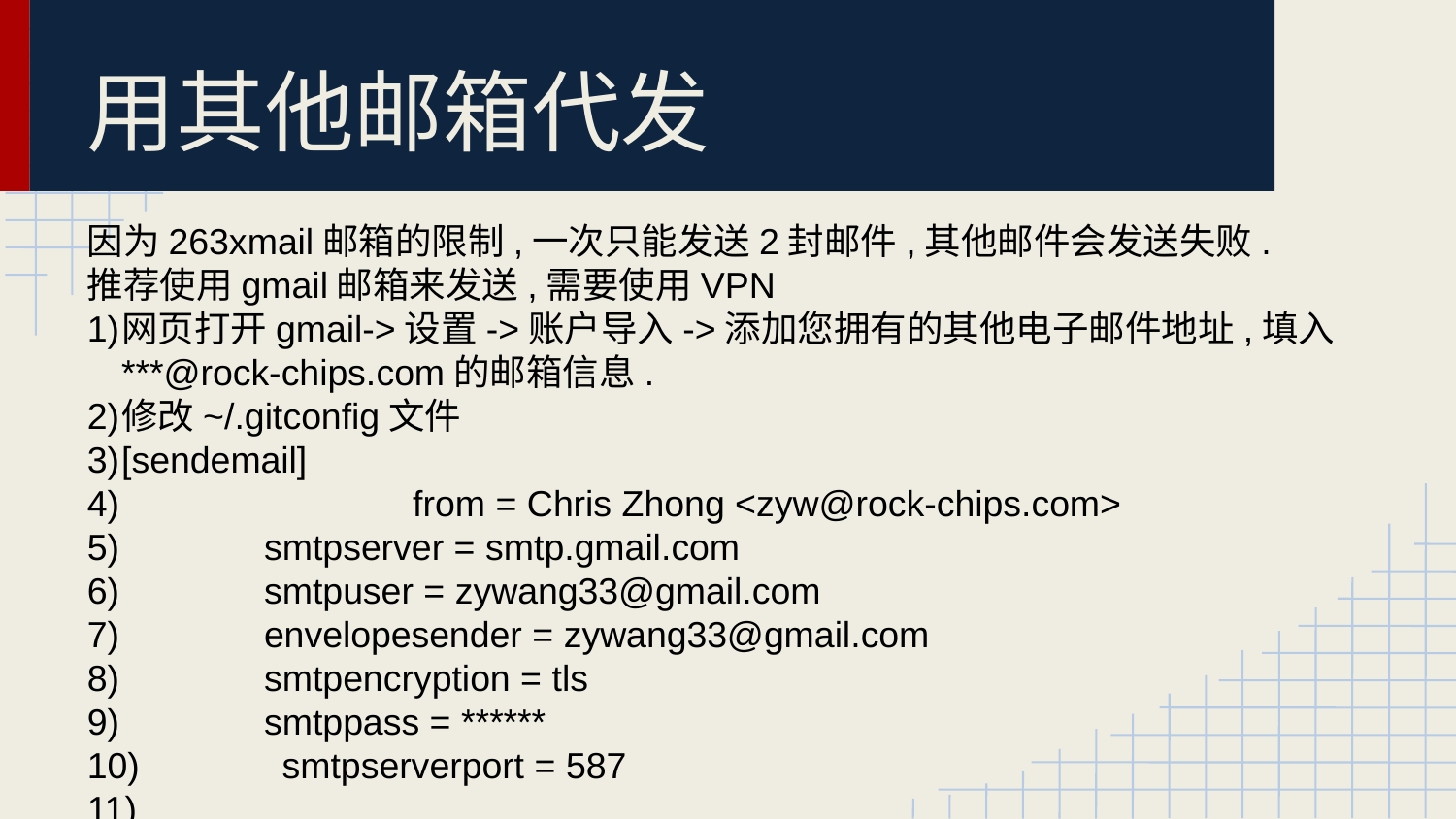

用其他邮箱代发
因为263xmail邮箱的限制,一次只能发送2封邮件,其他邮件会发送失败.
推荐使用gmail邮箱来发送,需要使用VPN
网页打开gmail->设置->账户导入->添加您拥有的其他电子邮件地址,填入***@rock-chips.com的邮箱信息.
修改~/.gitconfig文件
[sendemail]
       		from = Chris Zhong <zyw@rock-chips.com>
              smtpserver = smtp.gmail.com
              smtpuser = zywang33@gmail.com
              envelopesender = zywang33@gmail.com
              smtpencryption = tls
              smtppass = ******
              smtpserverport = 587